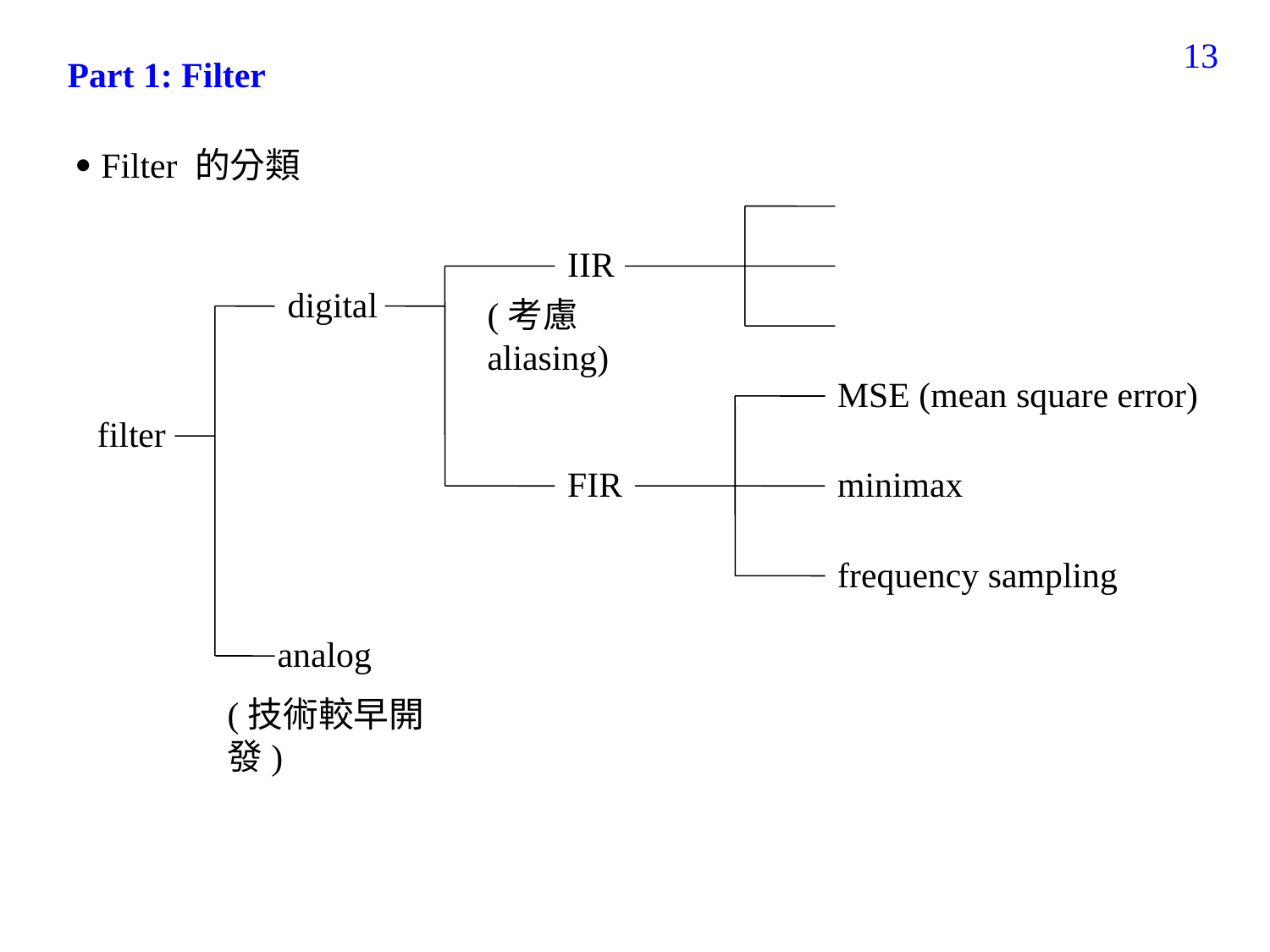

13
Part 1: Filter
• Filter 的分類

IIR

digital
(考慮aliasing)

MSE (mean square error)

filter

FIR
minimax

frequency sampling

analog

(技術較早開發)